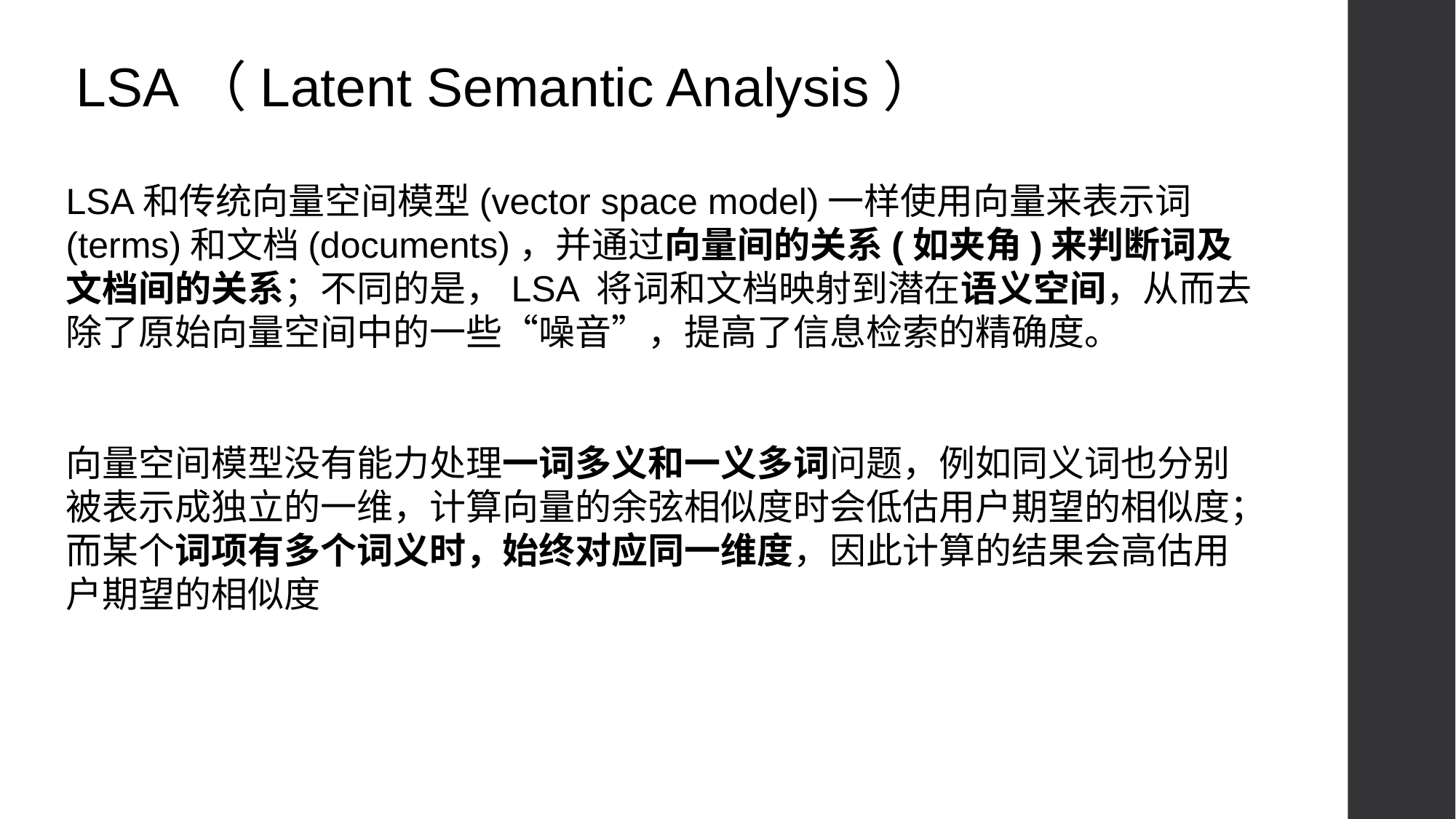

LSA（Latent Semantic Analysis）
LSA和传统向量空间模型(vector space model)一样使用向量来表示词(terms)和文档(documents)，并通过向量间的关系(如夹角)来判断词及文档间的关系；不同的是，LSA 将词和文档映射到潜在语义空间，从而去除了原始向量空间中的一些“噪音”，提高了信息检索的精确度。

向量空间模型没有能力处理一词多义和一义多词问题，例如同义词也分别被表示成独立的一维，计算向量的余弦相似度时会低估用户期望的相似度；而某个词项有多个词义时，始终对应同一维度，因此计算的结果会高估用户期望的相似度